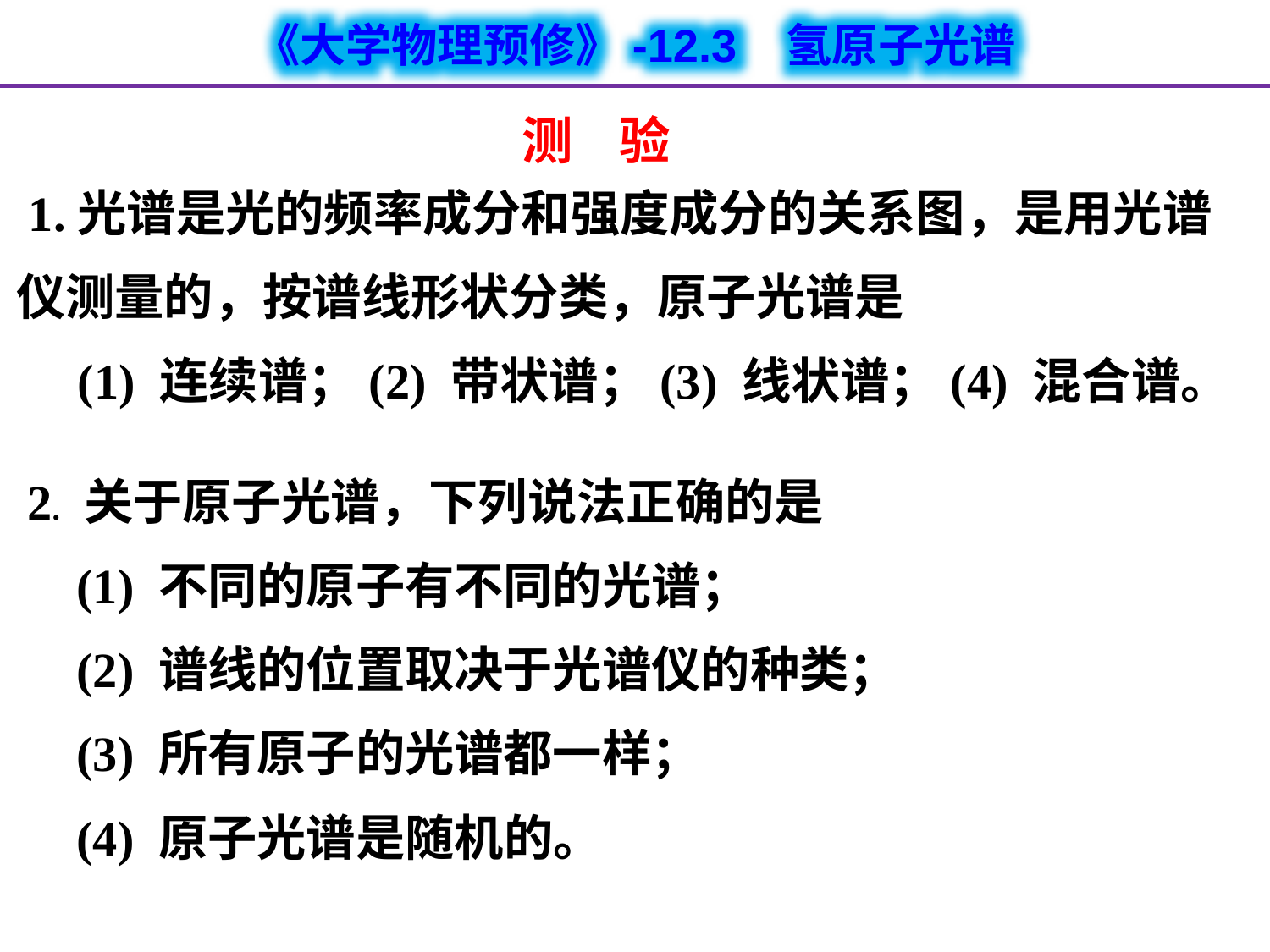

测    验
 1.光谱是光的频率成分和强度成分的关系图，是用光谱
仪测量的，按谱线形状分类，原子光谱是
     (1) 连续谱；(2) 带状谱；(3) 线状谱；(4) 混合谱。
2.  关于原子光谱，下列说法正确的是
    (1) 不同的原子有不同的光谱；
    (2) 谱线的位置取决于光谱仪的种类；
    (3) 所有原子的光谱都一样；
    (4) 原子光谱是随机的。